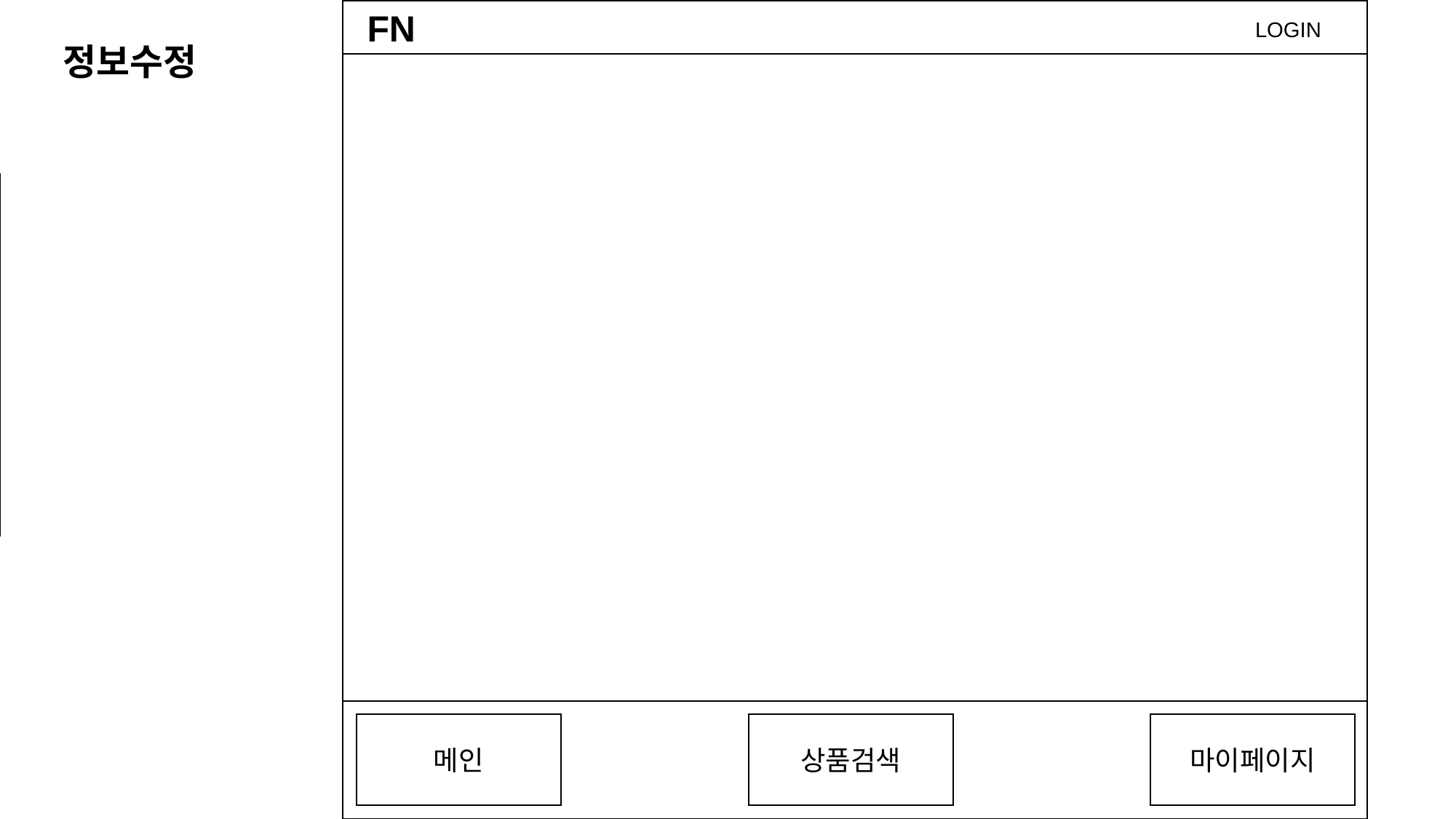

FN

LOGIN

메인
상품검색
마이페이지
정보수정

이름 :

ID :
PW :

주소 :

회원가입
취소